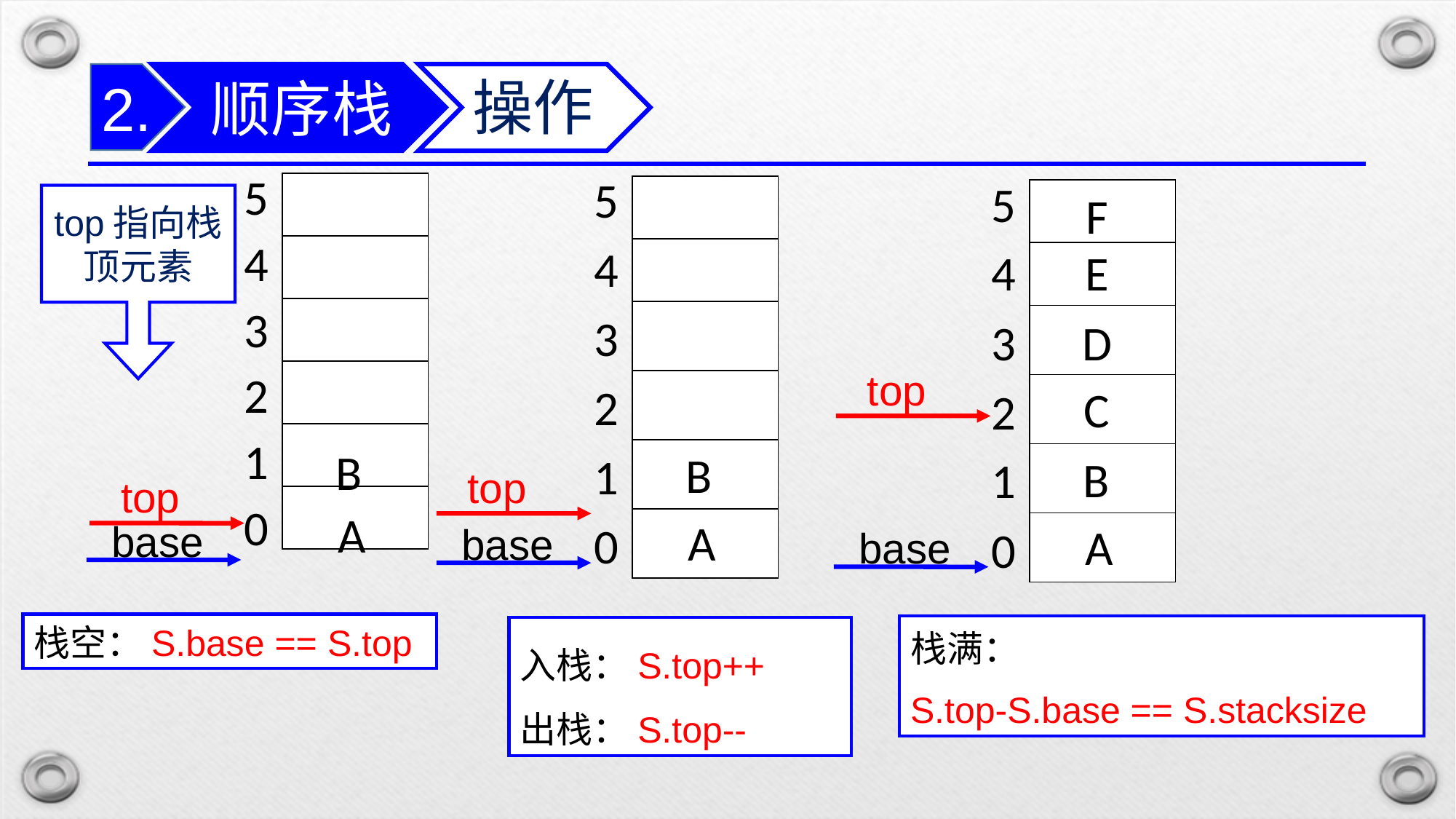

顺序栈

2.
操作
|  |
| --- |
|  |
|  |
|  |
|  |
|  |
| 5 |
| --- |
| 4 |
| 3 |
| 2 |
| 1 |
| 0 |
|  |
| --- |
|  |
|  |
|  |
|  |
|  |
| 5 |
| --- |
| 4 |
| 3 |
| 2 |
| 1 |
| 0 |
|  |
| --- |
|  |
|  |
|  |
|  |
|  |
| 5 |
| --- |
| 4 |
| 3 |
| 2 |
| 1 |
| 0 |
F
top指向栈顶元素
E
D
top

C
B
B
B
top

top

A
A
base

A
base

base

栈空：S.base == S.top
栈满：
S.top-S.base == S.stacksize
入栈：S.top++
出栈：S.top--